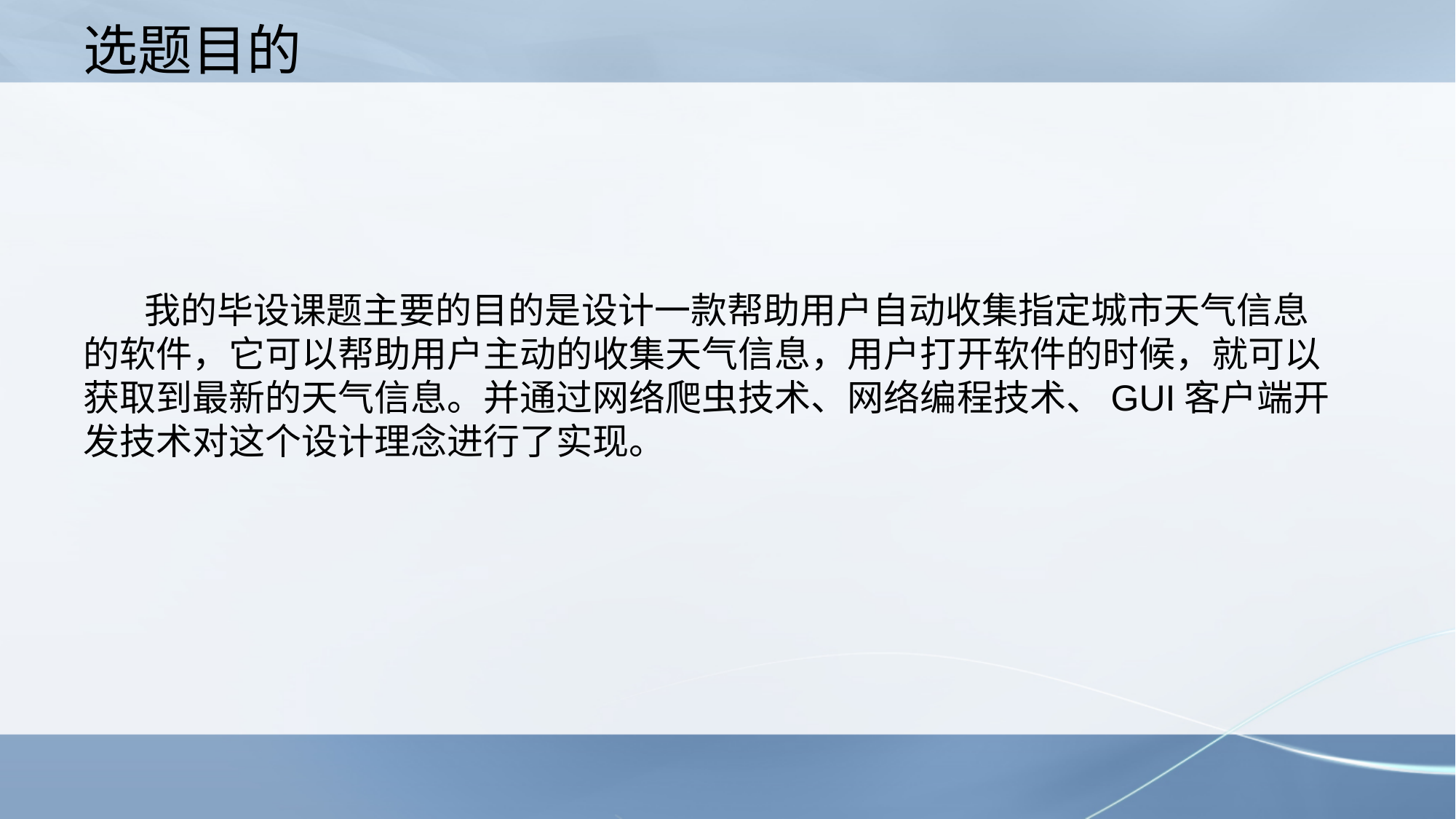

# 选题目的

        我的毕设课题主要的目的是设计一款帮助用户自动收集指定城市天气信息的软件，它可以帮助用户主动的收集天气信息，用户打开软件的时候，就可以获取到最新的天气信息。并通过网络爬虫技术、网络编程技术、GUI客户端开发技术对这个设计理念进行了实现。